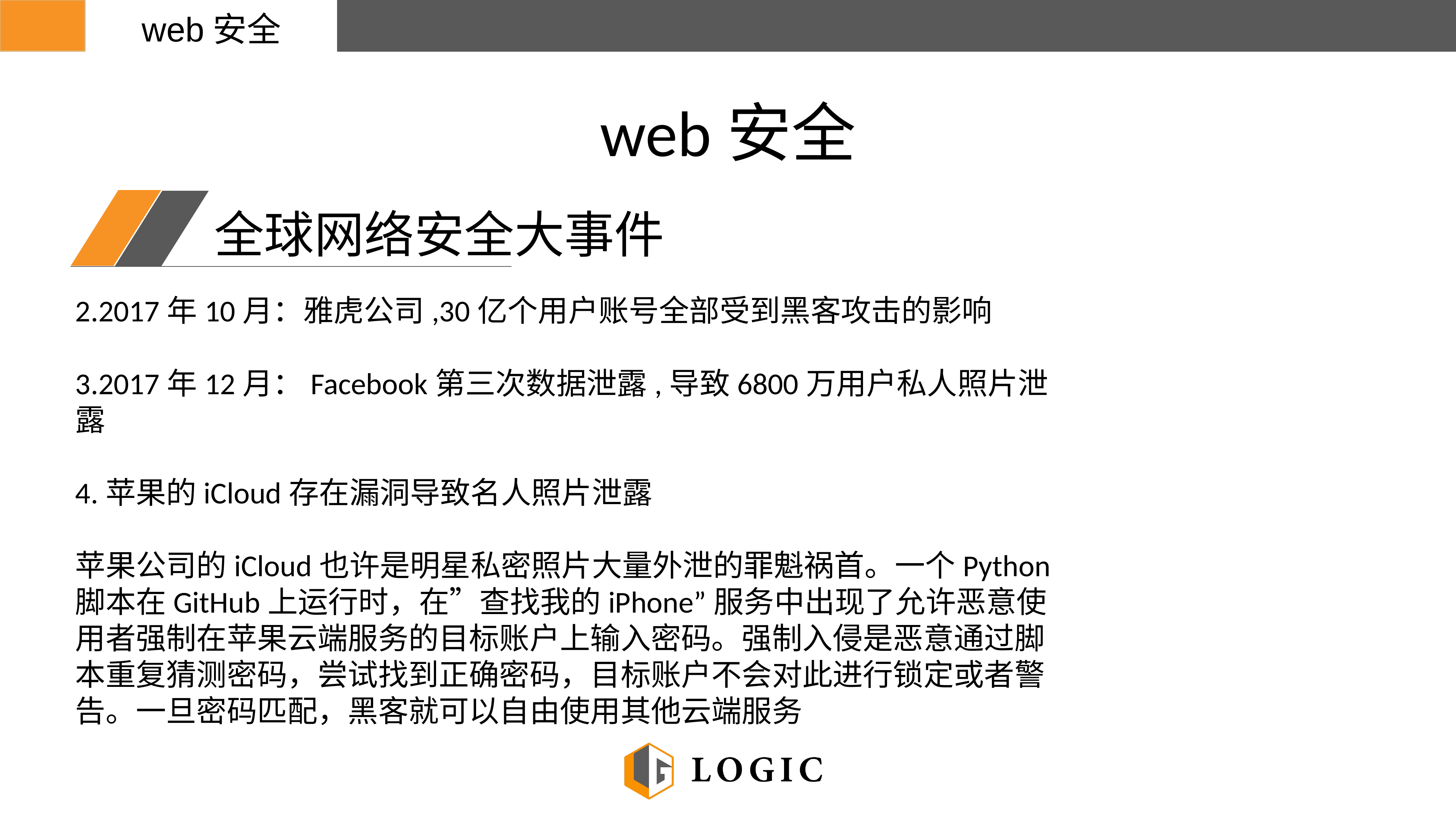

web安全
web安全

全球网络安全大事件
2.2017年10月：雅虎公司,30亿个用户账号全部受到黑客攻击的影响

3.2017年12月：Facebook第三次数据泄露,导致6800万用户私人照片泄露

4.苹果的iCloud存在漏洞导致名人照片泄露

苹果公司的iCloud也许是明星私密照片大量外泄的罪魁祸首。一个Python脚本在GitHub上运行时，在”查找我的iPhone”服务中出现了允许恶意使用者强制在苹果云端服务的目标账户上输入密码。强制入侵是恶意通过脚本重复猜测密码，尝试找到正确密码，目标账户不会对此进行锁定或者警告。一旦密码匹配，黑客就可以自由使用其他云端服务